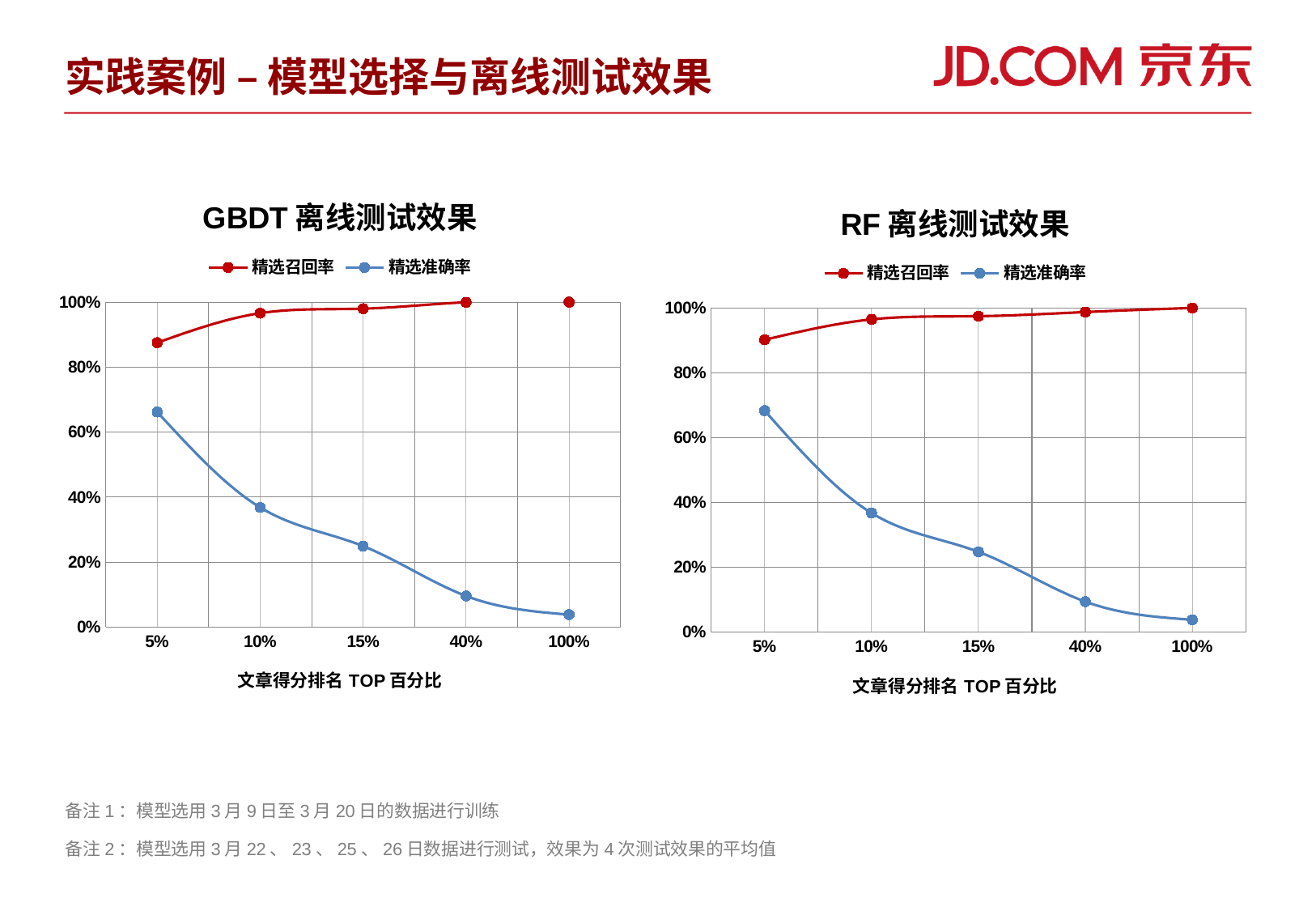

实践案例 – 模型选择与离线测试效果

### Chart: GBDT离线测试效果

| Category | 精选召回率 | 精选准确率 |
|---|---|---|
| 0.05 | 0.8751917398555483 | 0.661996204005846 |
| 0.1 | 0.9660023373679247 | 0.36794572134068954 |
| 0.15 | 0.9798015027958614 | 0.24906923899744982 |
| 0.4 | 0.9994949494949494 | 0.09562028908699387 |
| 1 | 1.0 | 0.03827204381266556 |

### Chart: RF离线测试效果

| Category | 精选召回率 | 精选准确率 |
|---|---|---|
| 0.05 | 0.901844498287492 | 0.6833992911744139 |
| 0.1 | 0.9647235581008633 | 0.3674046016214818 |
| 0.15 | 0.9746533173979668 | 0.24779583290243423 |
| 0.4 | 0.9873414451419567 | 0.09415617796431656 |
| 1 | 1.0 | 0.03827205060929359 |
备注1：模型选用3月9日至3月20日的数据进行训练
备注2：模型选用3月22、23、25、26日数据进行测试，效果为4次测试效果的平均值